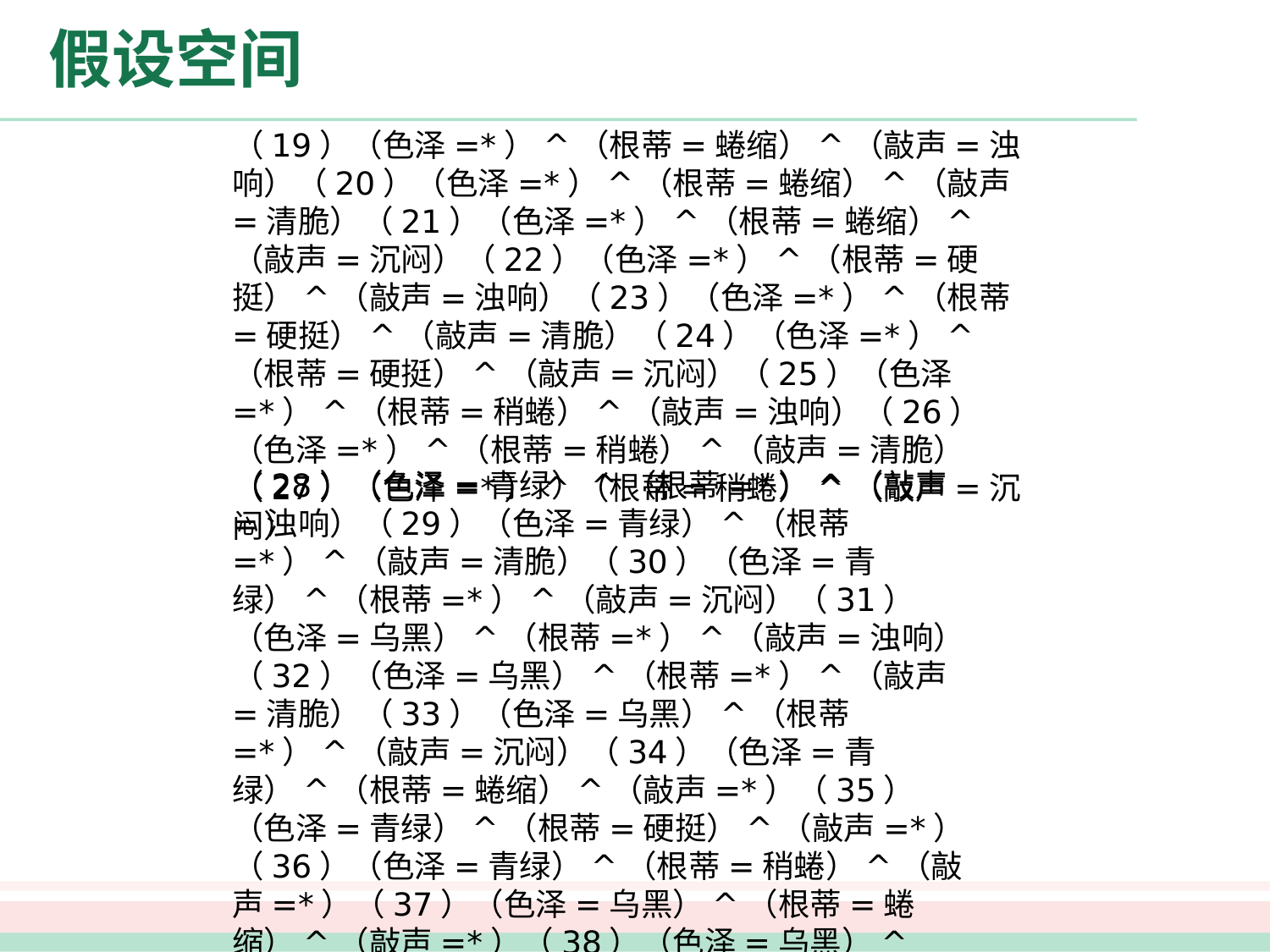

# 假设空间
（19）（色泽=*）^（根蒂=蜷缩）^（敲声=浊响）（20）（色泽=*）^（根蒂=蜷缩）^（敲声=清脆）（21）（色泽=*）^（根蒂=蜷缩）^（敲声=沉闷）（22）（色泽=*）^（根蒂=硬挺）^（敲声=浊响）（23）（色泽=*）^（根蒂=硬挺）^（敲声=清脆）（24）（色泽=*）^（根蒂=硬挺）^（敲声=沉闷）（25）（色泽=*）^（根蒂=稍蜷）^（敲声=浊响）（26）（色泽=*）^（根蒂=稍蜷）^（敲声=清脆）（27）（色泽=*）^（根蒂=稍蜷）^（敲声=沉闷）
（28）（色泽=青绿）^（根蒂=*）^（敲声=浊响）（29）（色泽=青绿）^（根蒂=*）^（敲声=清脆）（30）（色泽=青绿）^（根蒂=*）^（敲声=沉闷）（31）（色泽=乌黑）^（根蒂=*）^（敲声=浊响）（32）（色泽=乌黑）^（根蒂=*）^（敲声=清脆）（33）（色泽=乌黑）^（根蒂=*）^（敲声=沉闷）（34）（色泽=青绿）^（根蒂=蜷缩）^（敲声=*）（35）（色泽=青绿）^（根蒂=硬挺）^（敲声=*）（36）（色泽=青绿）^（根蒂=稍蜷）^（敲声=*）（37）（色泽=乌黑）^（根蒂=蜷缩）^（敲声=*）（38）（色泽=乌黑）^（根蒂=硬挺）^（敲声=*）（39）（色泽=乌黑）^（根蒂=稍蜷）^（敲声=*）